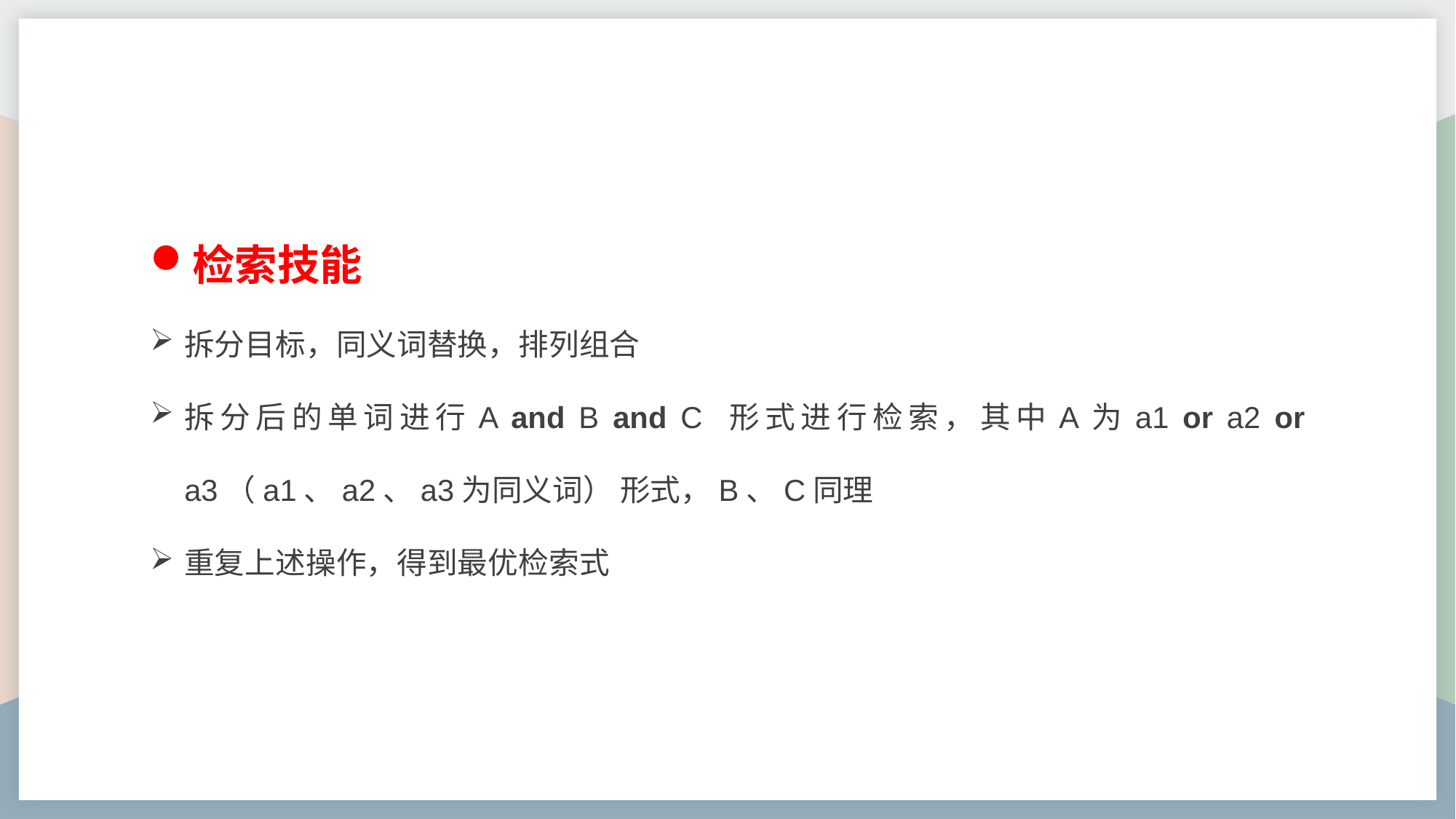

检索技能
拆分目标，同义词替换，排列组合
拆分后的单词进行A and B and C 形式进行检索，其中A为a1 or a2 or a3（a1、a2、a3为同义词） 形式，B、C同理
重复上述操作，得到最优检索式